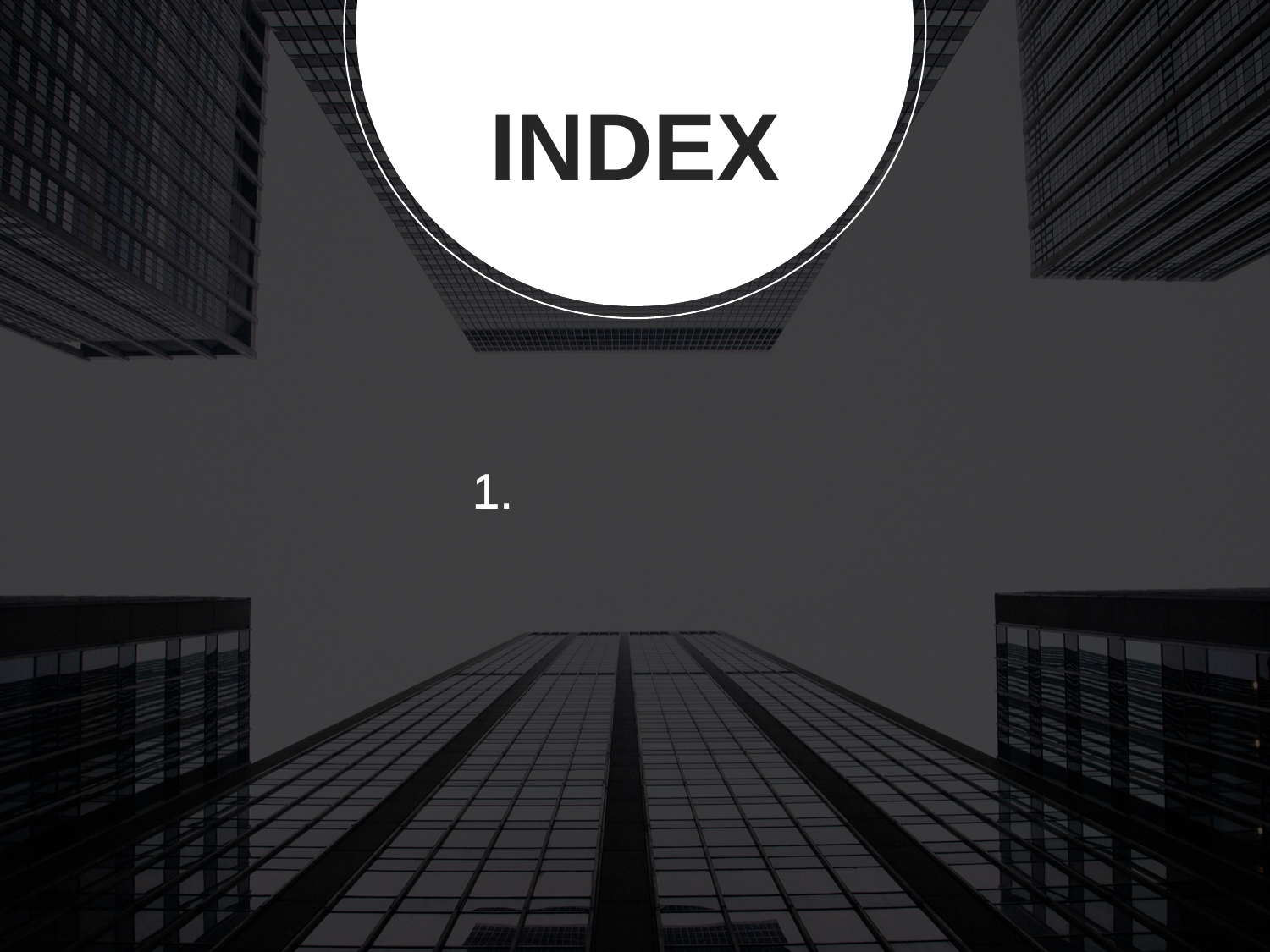

INDEX
테마 피드백

2.  주차 별 계획